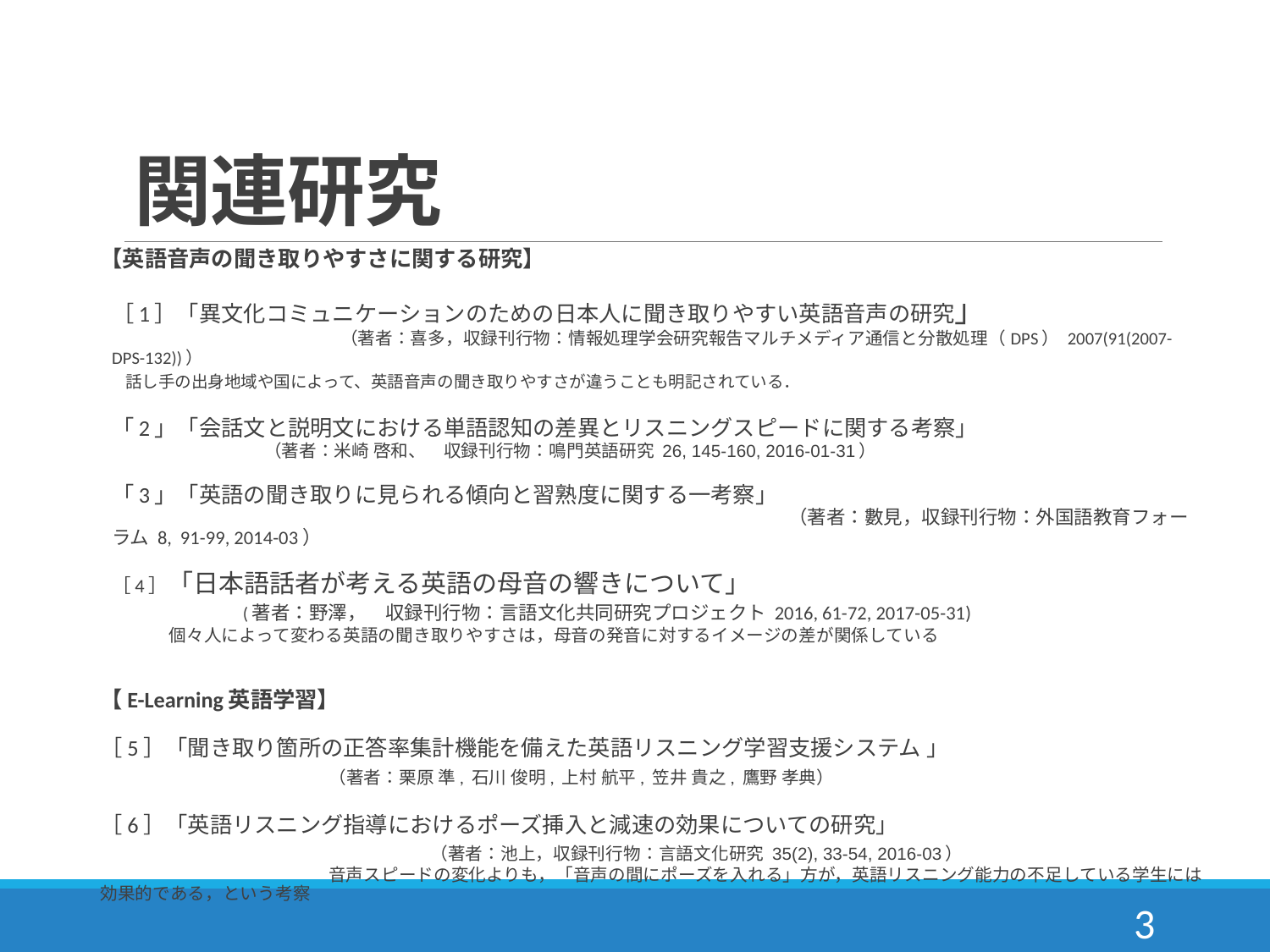

# 関連研究
【英語音声の聞き取りやすさに関する研究】
［1］「異文化コミュニケーションのための日本人に聞き取りやすい英語音声の研究」　　　　　　　　　　　　　　　　　　　　　　（著者：喜多，収録刊行物：情報処理学会研究報告マルチメディア通信と分散処理（DPS） 2007(91(2007-DPS-132))）
話し手の出身地域や国によって、英語音声の聞き取りやすさが違うことも明記されている．
「2」「会話文と説明文における単語認知の差異とリスニングスピードに関する考察」　　　　　　　　　　　　　　　　　　　（著者：米崎 啓和、　収録刊行物：鳴門英語研究 26, 145-160, 2016-01-31）
「3」「英語の聞き取りに見られる傾向と習熟度に関する一考察」　　　　　　　　　　　　　　　　　　　　　　　　　　　　　　　　　　　　　　　　　　　　　　　　　　　　　　　　　　　　　　　　　　　　　　　　　　　　（著者：數見，収録刊行物：外国語教育フォーラム 8,  91-99, 2014-03）
［4］「日本語話者が考える英語の母音の響きについて」                                                                                                      (著者：野澤，　収録刊行物：言語文化共同研究プロジェクト 2016, 61-72, 2017-05-31) 　　　　　　　　　　　　　　個々人によって変わる英語の聞き取りやすさは，母音の発音に対するイメージの差が関係している
【E-Learning英語学習】
［5］「聞き取り箇所の正答率集計機能を備えた英語リスニング学習支援システム 」　　　　　　　　　　　　　　　　　　　（著者：栗原 準, 石川 俊明, 上村 航平, 笠井 貴之, 鷹野 孝典）
［6］「英語リスニング指導におけるポーズ挿入と減速の効果についての研究」　　　　　　　　　　　　　　　　　　　　　　　　　（著者：池上，収録刊行物：言語文化研究 35(2), 33-54, 2016-03）　　　　　　　　　　　　　　　　　　　　　　　　　　音声スピードの変化よりも，「音声の間にポーズを入れる」方が，英語リスニング能力の不足している学生には効果的である，という考察
3